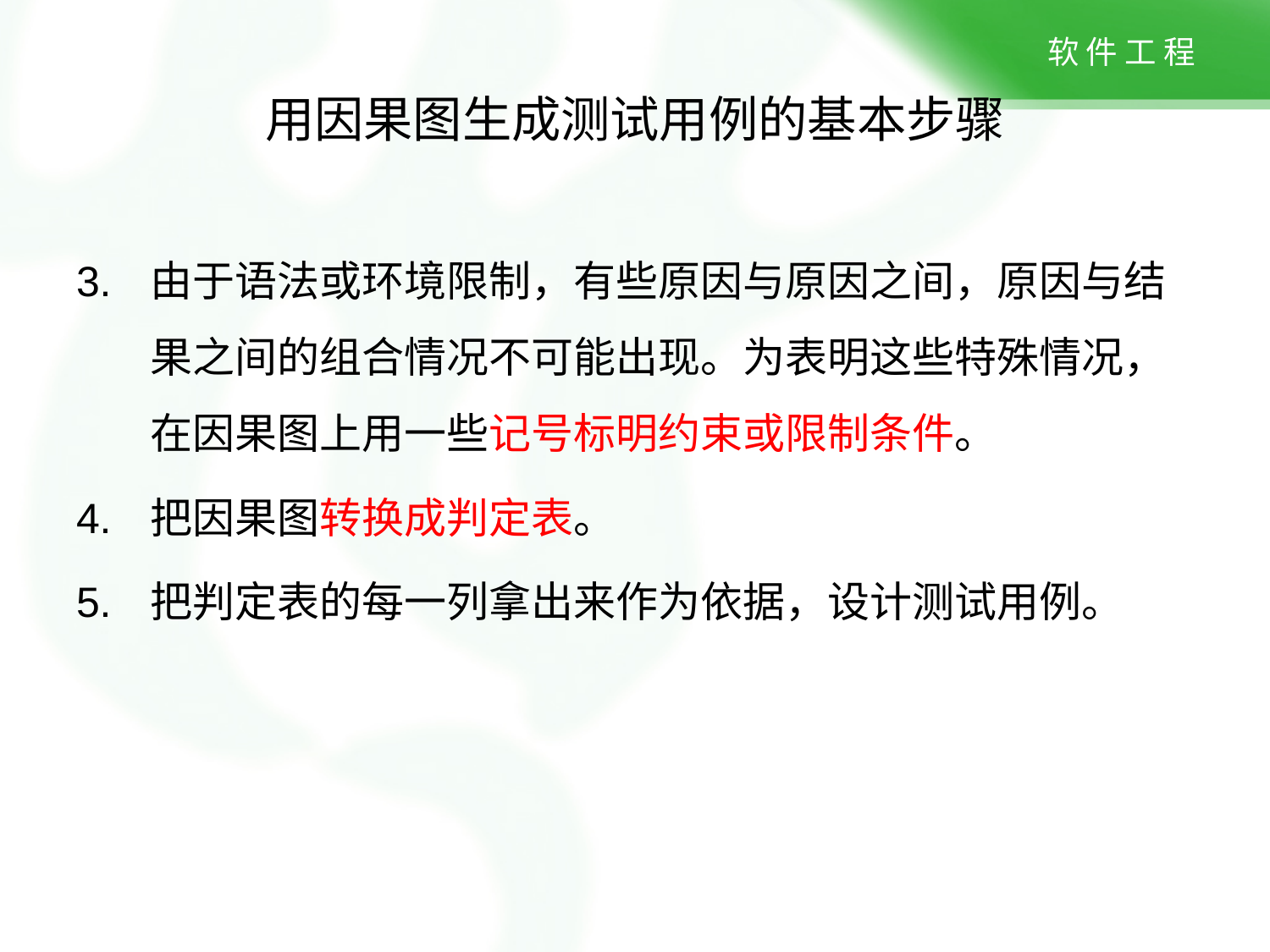

用因果图生成测试用例的基本步骤
由于语法或环境限制，有些原因与原因之间，原因与结果之间的组合情况不可能出现。为表明这些特殊情况，在因果图上用一些记号标明约束或限制条件。
把因果图转换成判定表。
把判定表的每一列拿出来作为依据，设计测试用例。